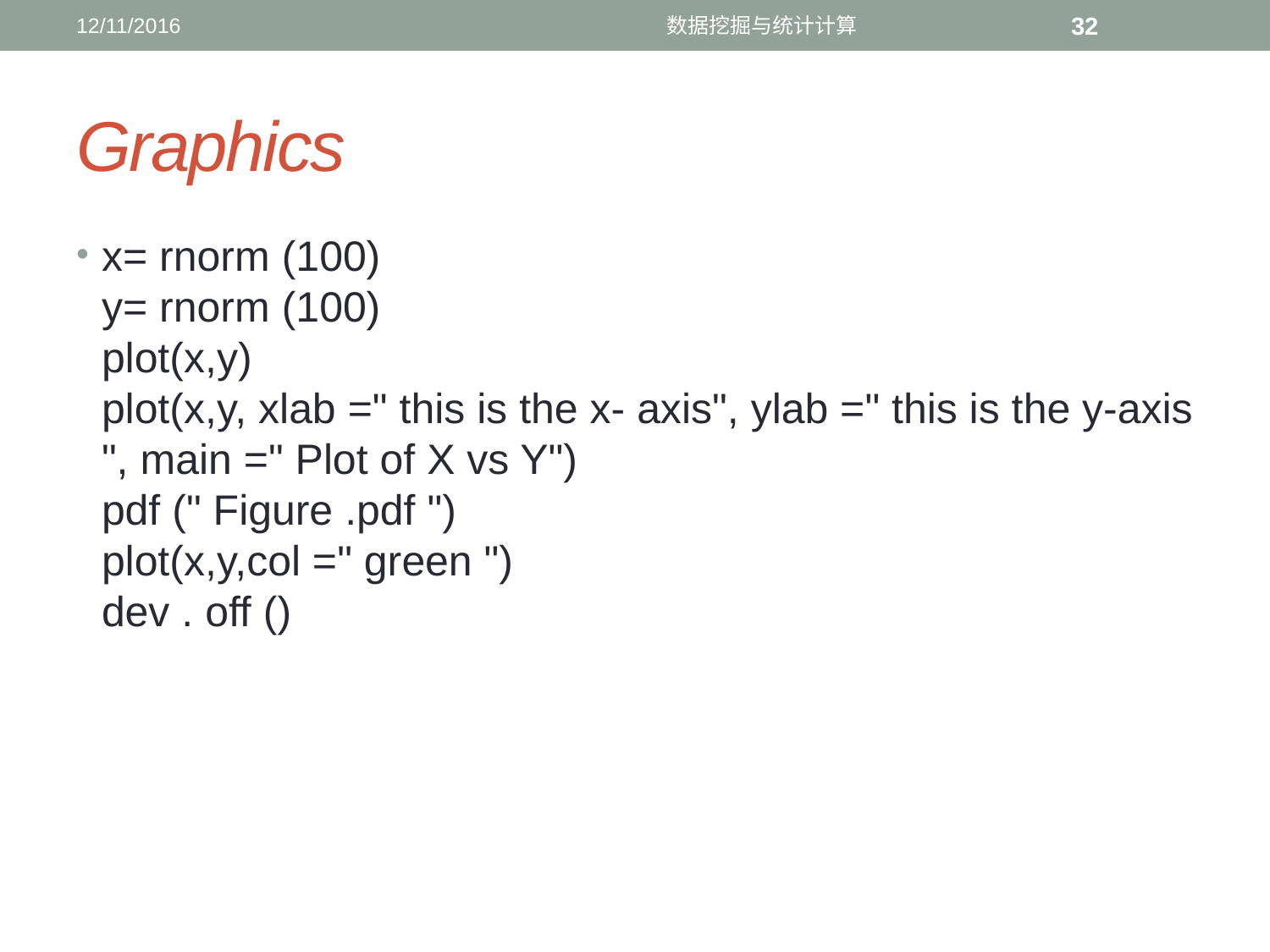

12/11/2016
数据挖掘与统计计算
32
# Graphics
x= rnorm (100)
y= rnorm (100)
plot(x,y)
plot(x,y, xlab =" this is the x- axis", ylab =" this is the y-axis ", main =" Plot of X vs Y")
pdf (" Figure .pdf ")
plot(x,y,col =" green ")
dev . off ()